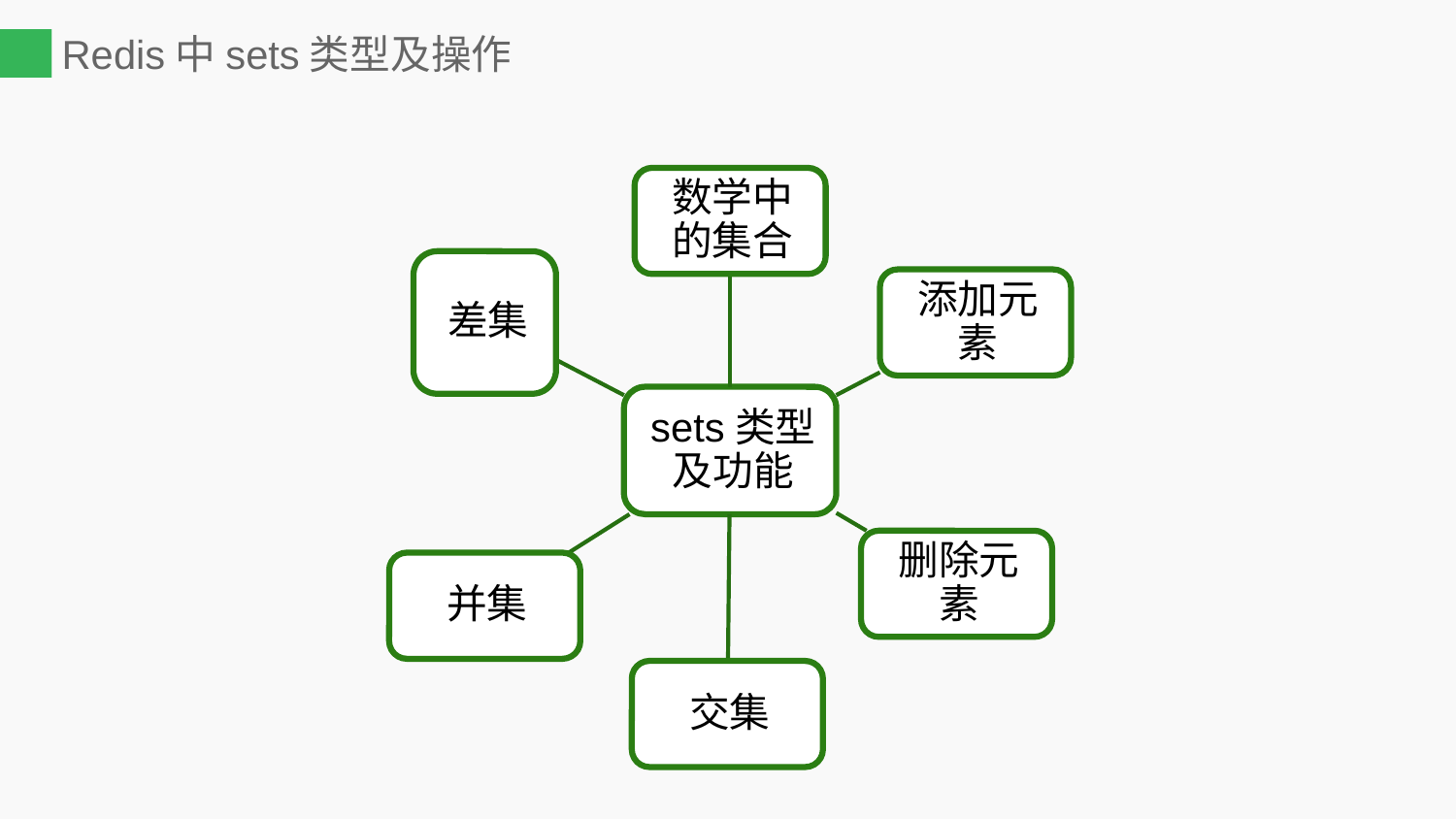

# Redis中sets类型及操作
sets类型及功能
数学中的集合
添加元素
删除元素
交集
并集
差集